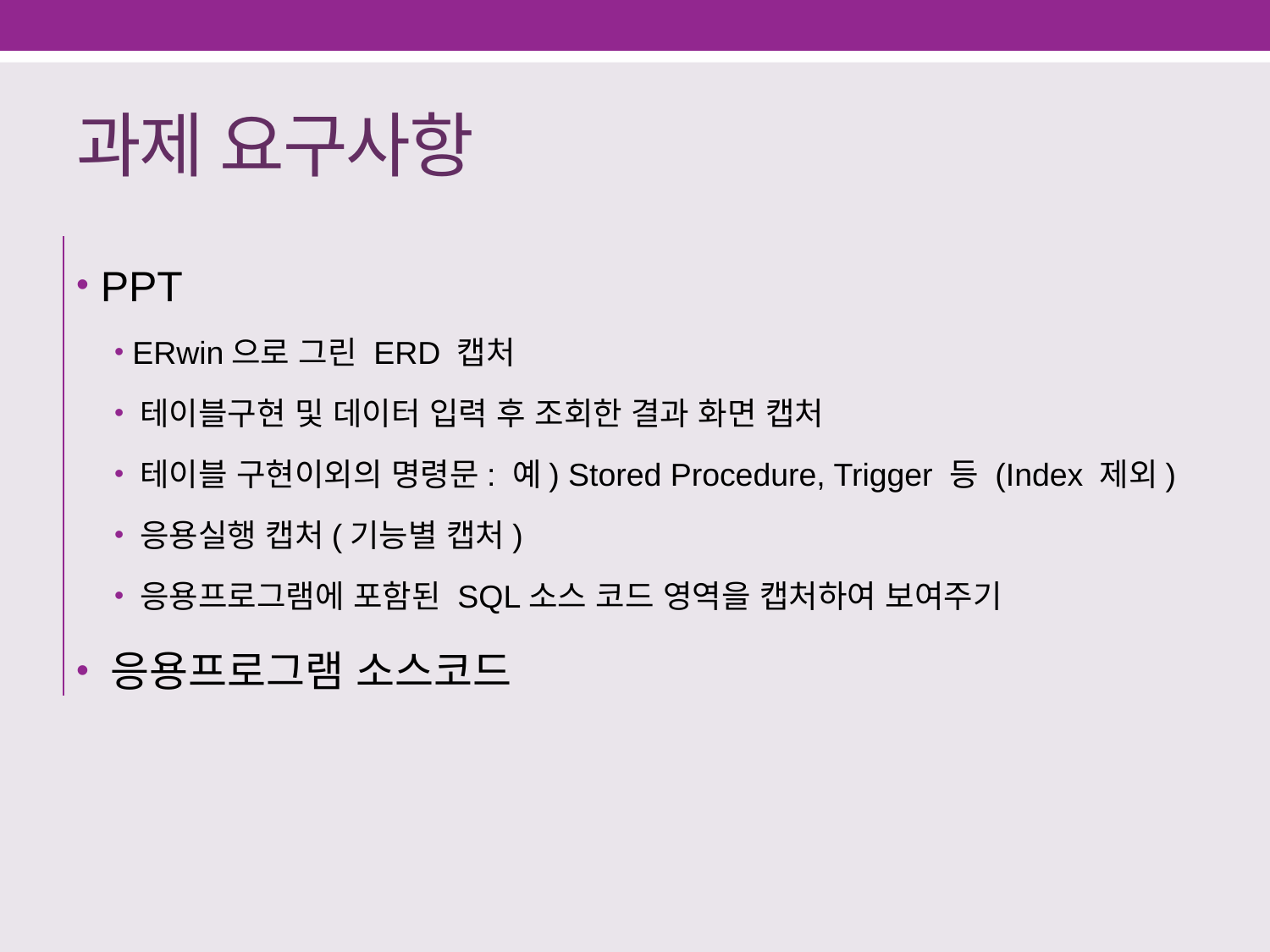

# 과제 요구사항
 PPT
 ERwin으로 그린 ERD 캡처
 테이블구현 및 데이터 입력 후 조회한 결과 화면 캡처
 테이블 구현이외의 명령문: 예) Stored Procedure, Trigger 등 (Index 제외)
 응용실행 캡처(기능별 캡처)
 응용프로그램에 포함된 SQL소스 코드 영역을 캡처하여 보여주기
 응용프로그램 소스코드